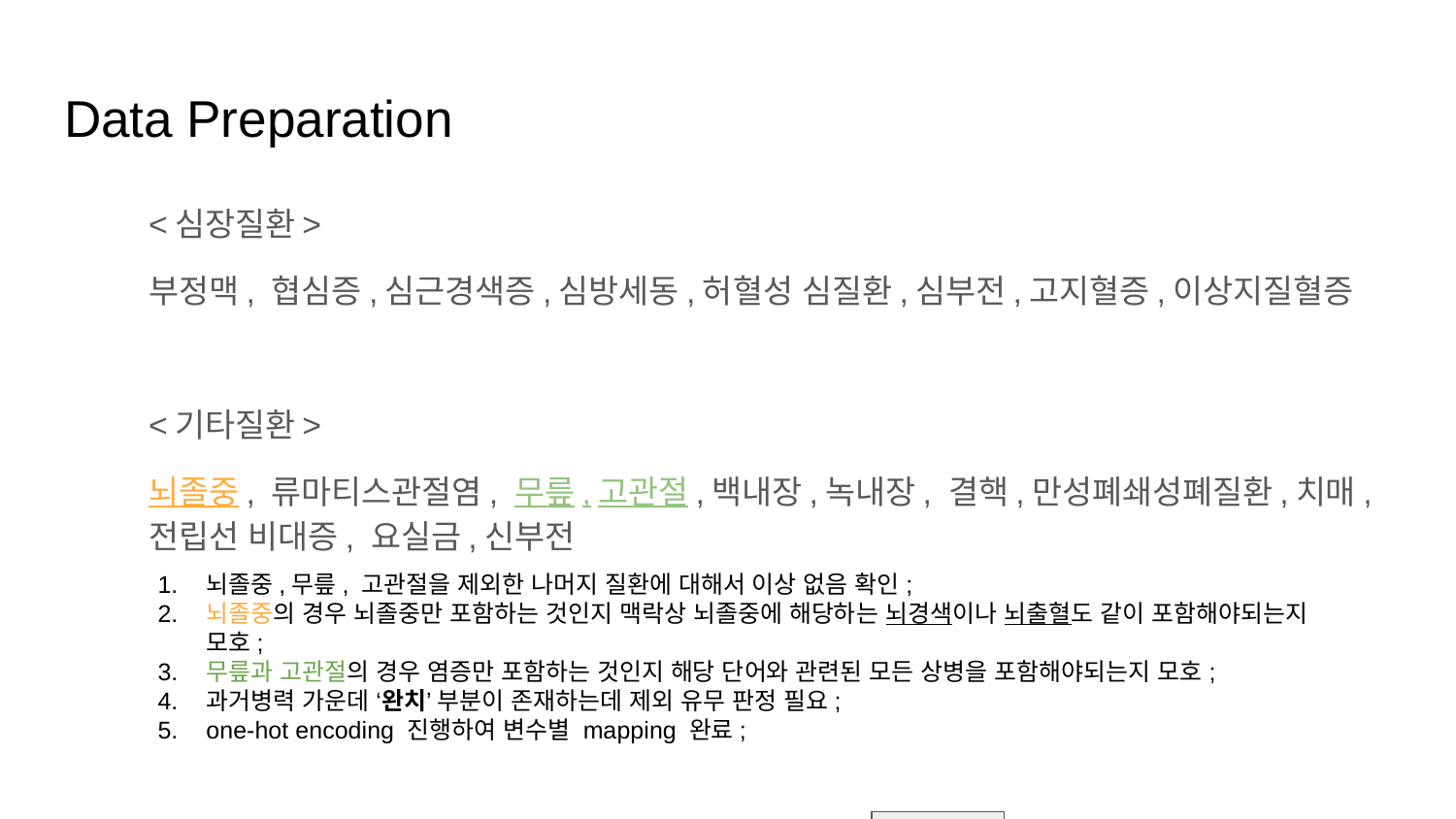

# Data Preparation

<심장질환>
부정맥, 협심증,심근경색증,심방세동,허혈성 심질환,심부전,고지혈증,이상지질혈증

<기타질환>
뇌졸중, 류마티스관절염, 무릎,고관절,백내장,녹내장, 결핵,만성폐쇄성폐질환,치매,전립선 비대증, 요실금,신부전

뇌졸중,무릎, 고관절을 제외한 나머지 질환에 대해서 이상 없음 확인;
뇌졸중의 경우 뇌졸중만 포함하는 것인지 맥락상 뇌졸중에 해당하는 뇌경색이나 뇌출혈도 같이 포함해야되는지 모호;
무릎과 고관절의 경우 염증만 포함하는 것인지 해당 단어와 관련된 모든 상병을 포함해야되는지 모호;
과거병력 가운데 ‘완치’ 부분이 존재하는데 제외 유무 판정 필요;
one-hot encoding 진행하여 변수별 mapping 완료;